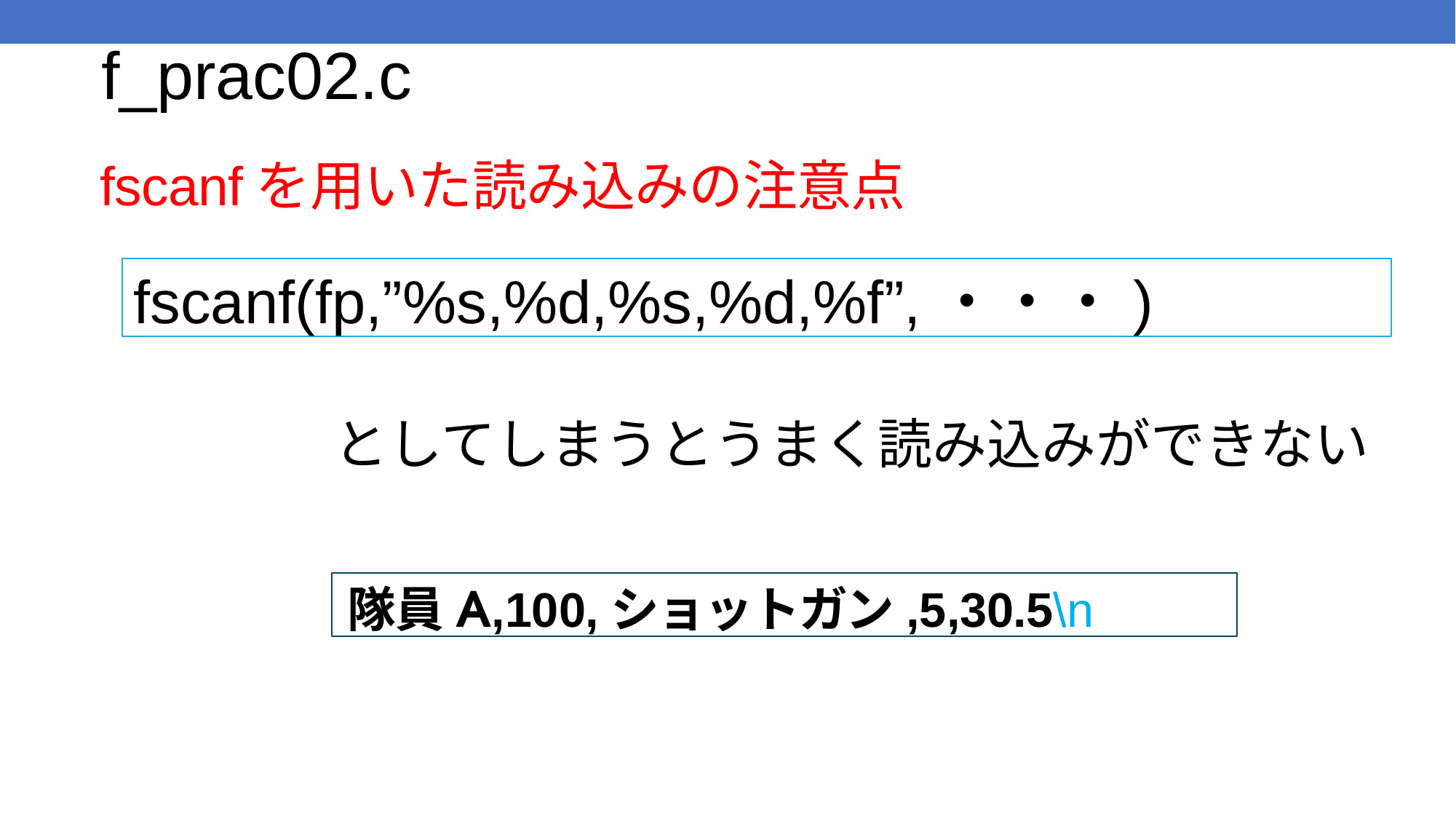

# f_prac02.c
fscanfを用いた読み込みの注意点
fscanf(fp,”%s,%d,%s,%d,%f”,・・・)
としてしまうとうまく読み込みができない
隊員A,100,ショットガン,5,30.5\n